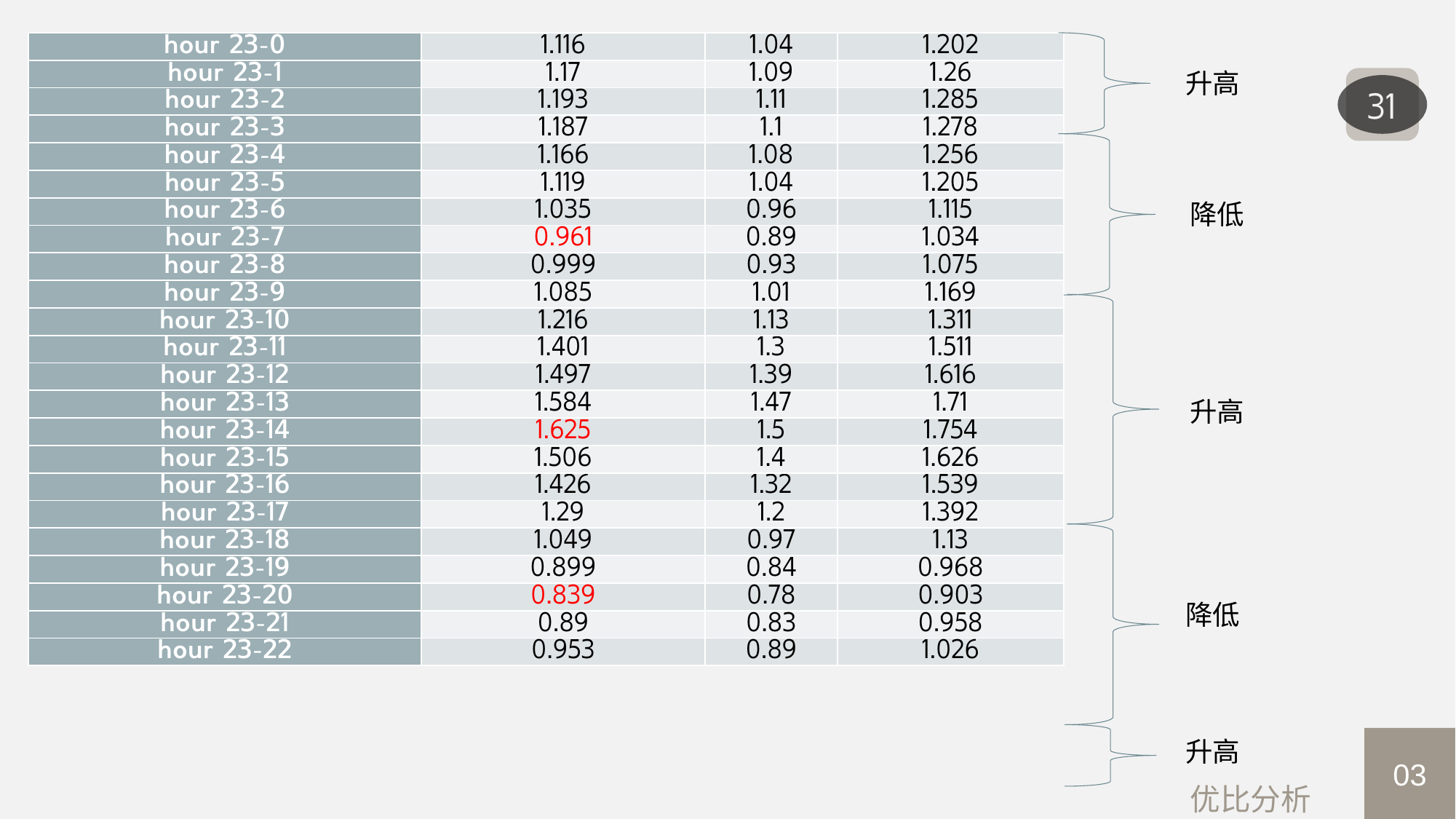

| hour 23-0 | 1.116 | 1.04 | 1.202 |
| --- | --- | --- | --- |
| hour 23-1 | 1.17 | 1.09 | 1.26 |
| hour 23-2 | 1.193 | 1.11 | 1.285 |
| hour 23-3 | 1.187 | 1.1 | 1.278 |
| hour 23-4 | 1.166 | 1.08 | 1.256 |
| hour 23-5 | 1.119 | 1.04 | 1.205 |
| hour 23-6 | 1.035 | 0.96 | 1.115 |
| hour 23-7 | 0.961 | 0.89 | 1.034 |
| hour 23-8 | 0.999 | 0.93 | 1.075 |
| hour 23-9 | 1.085 | 1.01 | 1.169 |
| hour 23-10 | 1.216 | 1.13 | 1.311 |
| hour 23-11 | 1.401 | 1.3 | 1.511 |
| hour 23-12 | 1.497 | 1.39 | 1.616 |
| hour 23-13 | 1.584 | 1.47 | 1.71 |
| hour 23-14 | 1.625 | 1.5 | 1.754 |
| hour 23-15 | 1.506 | 1.4 | 1.626 |
| hour 23-16 | 1.426 | 1.32 | 1.539 |
| hour 23-17 | 1.29 | 1.2 | 1.392 |
| hour 23-18 | 1.049 | 0.97 | 1.13 |
| hour 23-19 | 0.899 | 0.84 | 0.968 |
| hour 23-20 | 0.839 | 0.78 | 0.903 |
| hour 23-21 | 0.89 | 0.83 | 0.958 |
| hour 23-22 | 0.953 | 0.89 | 1.026 |

升高
31

降低

升高

降低

03
升高
优比分析